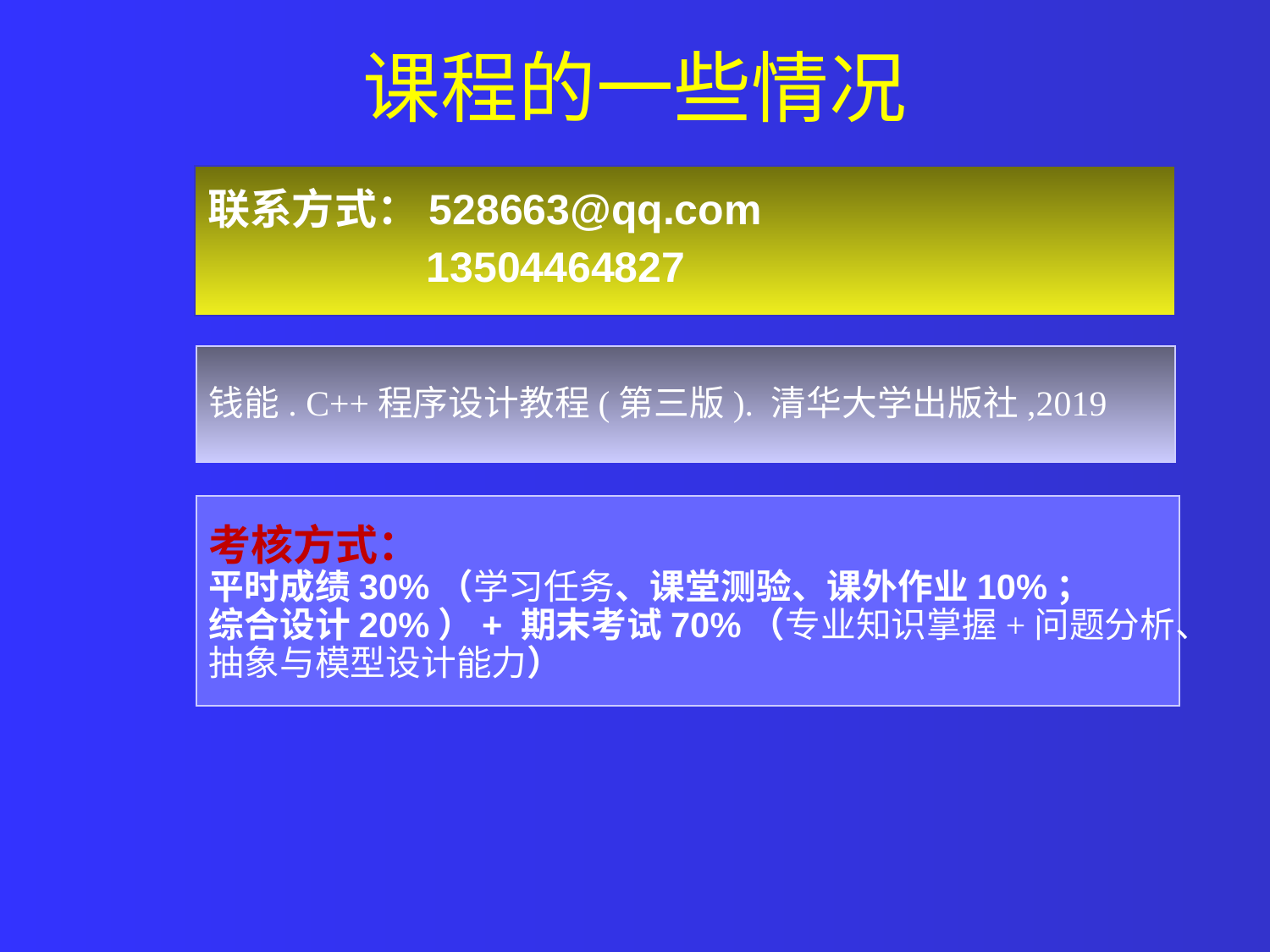

# 课程的一些情况
联系方式：528663@qq.com
              13504464827

钱能. C++程序设计教程(第三版). 清华大学出版社,2019
考核方式：
平时成绩30%（学习任务、课堂测验、课外作业10%；
综合设计20%）+ 期末考试70%（专业知识掌握+问题分析、
抽象与模型设计能力）